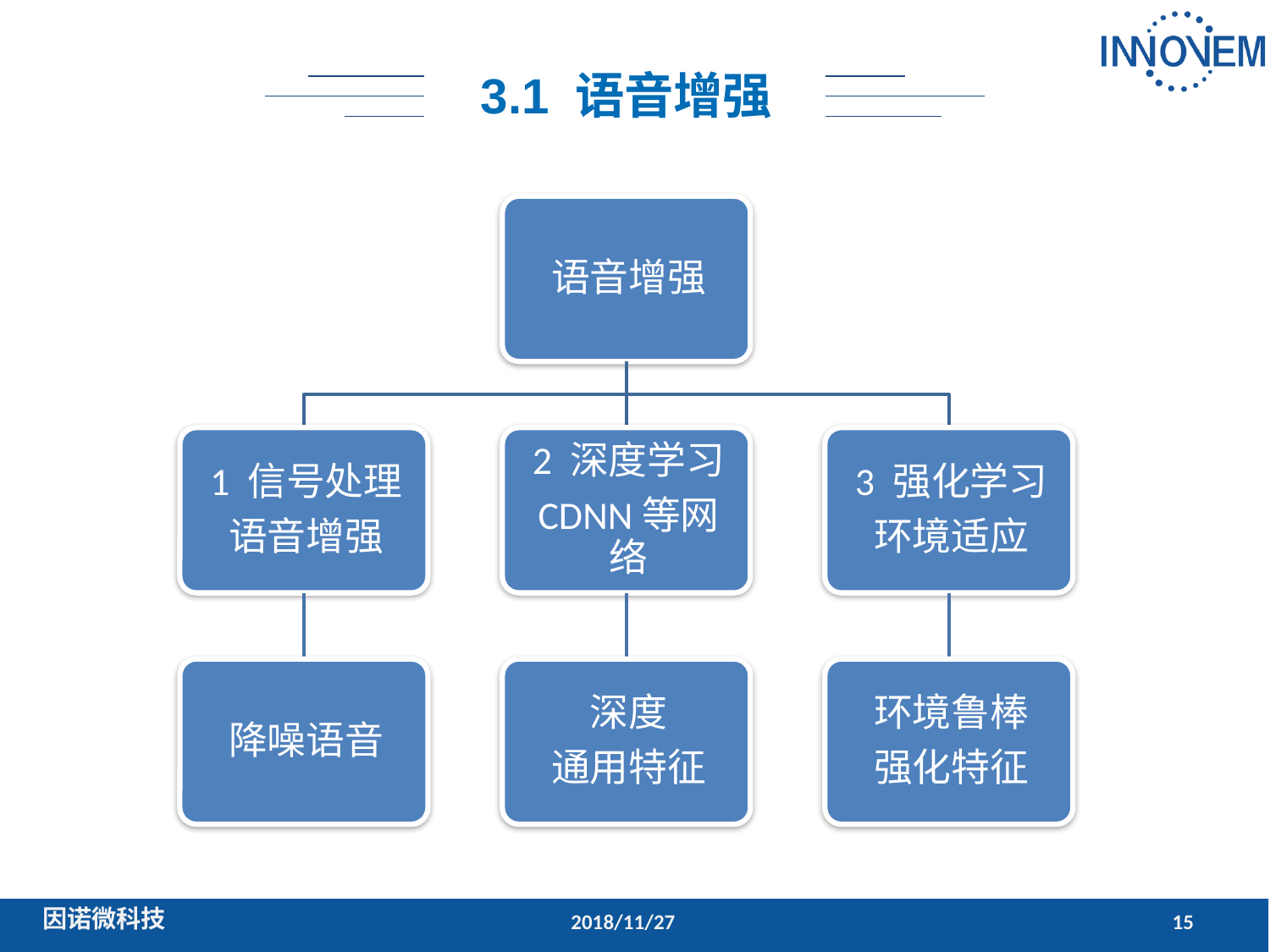

3.1 语音增强
语音增强
1 信号处理
语音增强
降噪语音
2 深度学习
CDNN等网络
深度
通用特征
3 强化学习
环境适应
环境鲁棒
强化特征
2018/11/27
15